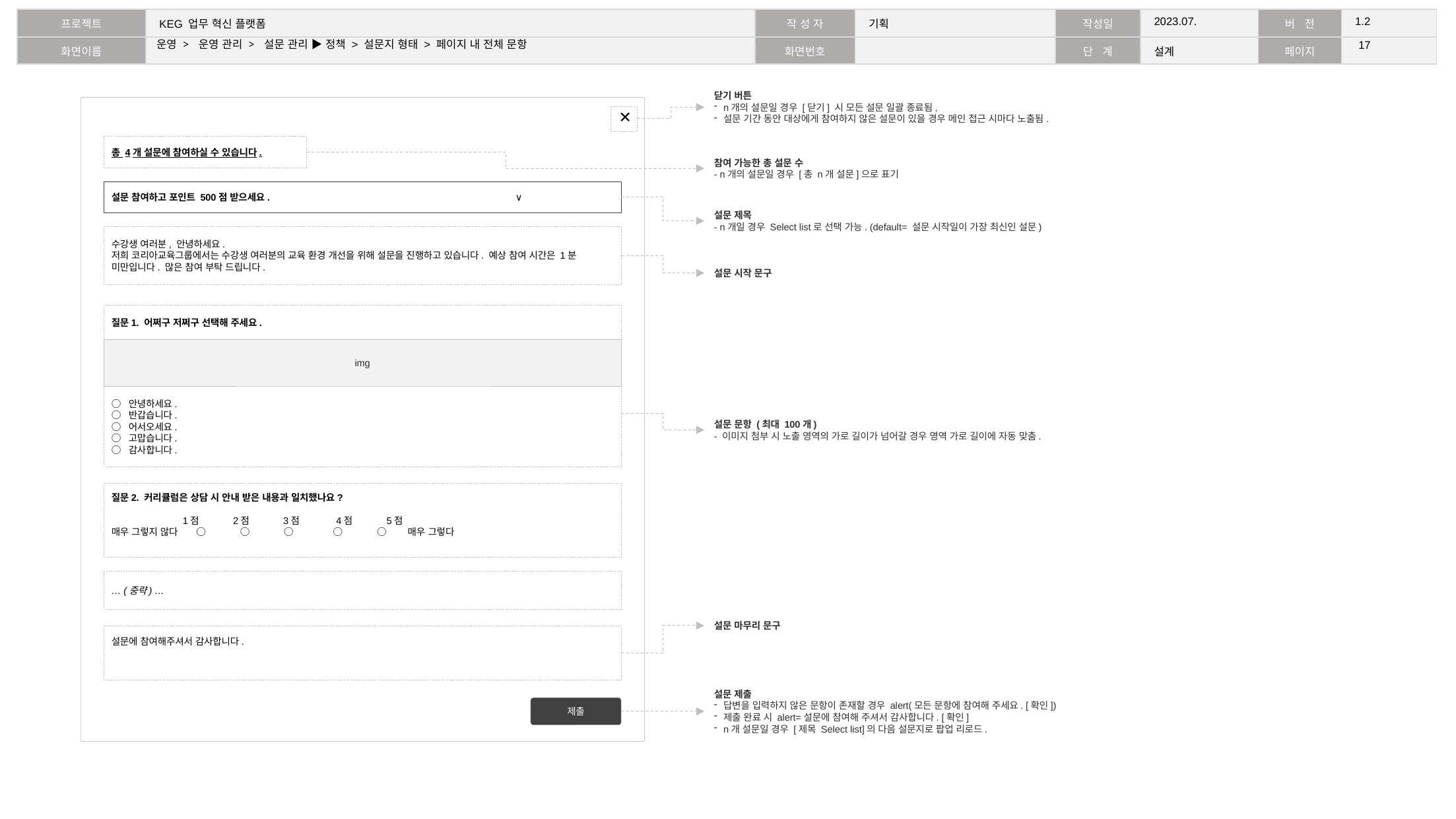

17

# 운영 > 운영 관리 > 설문 관리 ▶ 정책 > 설문지 형태 > 페이지 내 전체 문항
닫기 버튼
n개의 설문일 경우 [닫기] 시 모든 설문 일괄 종료됨,
설문 기간 동안 대상에게 참여하지 않은 설문이 있을 경우 메인 접근 시마다 노출됨.

제출

총 4개 설문에 참여하실 수 있습니다.
참여 가능한 총 설문 수
- n개의 설문일 경우 [총 n개 설문]으로 표기
설문 참여하고 포인트 500점 받으세요.                                                                                             ∨
설문 제목
- n개일 경우 Select list로 선택 가능. (default= 설문 시작일이 가장 최신인 설문)
수강생 여러분, 안녕하세요.
저희 코리아교육그룹에서는 수강생 여러분의 교육 환경 개선을 위해 설문을 진행하고 있습니다. 예상 참여 시간은 1분 미만입니다. 많은 참여 부탁 드립니다.
설문 시작 문구
질문1. 어쩌구 저쩌구 선택해 주세요.

○  안녕하세요.
○  반갑습니다.
○  어서오세요.
○  고맙습니다.
○  감사합니다.
img
설문 문항 (최대 100개)
- 이미지 첨부 시 노출 영역의 가로 길이가 넘어갈 경우 영역 가로 길이에 자동 맞춤.
질문2. 커리큘럼은 상담 시 안내 받은 내용과 일치했나요?

                           1점            2점            3점             4점            5점
매우 그렇지 않다       ○             ○             ○               ○             ○        매우 그렇다

… (중략) …
설문 마무리 문구
설문에 참여해주셔서 감사합니다.

설문 제출
답변을 입력하지 않은 문항이 존재할 경우 alert(모든 문항에 참여해 주세요. [확인])
제출 완료 시 alert=설문에 참여해 주셔서 감사합니다. [확인]
n개 설문일 경우 [제목 Select list]의 다음 설문지로 팝업 리로드.